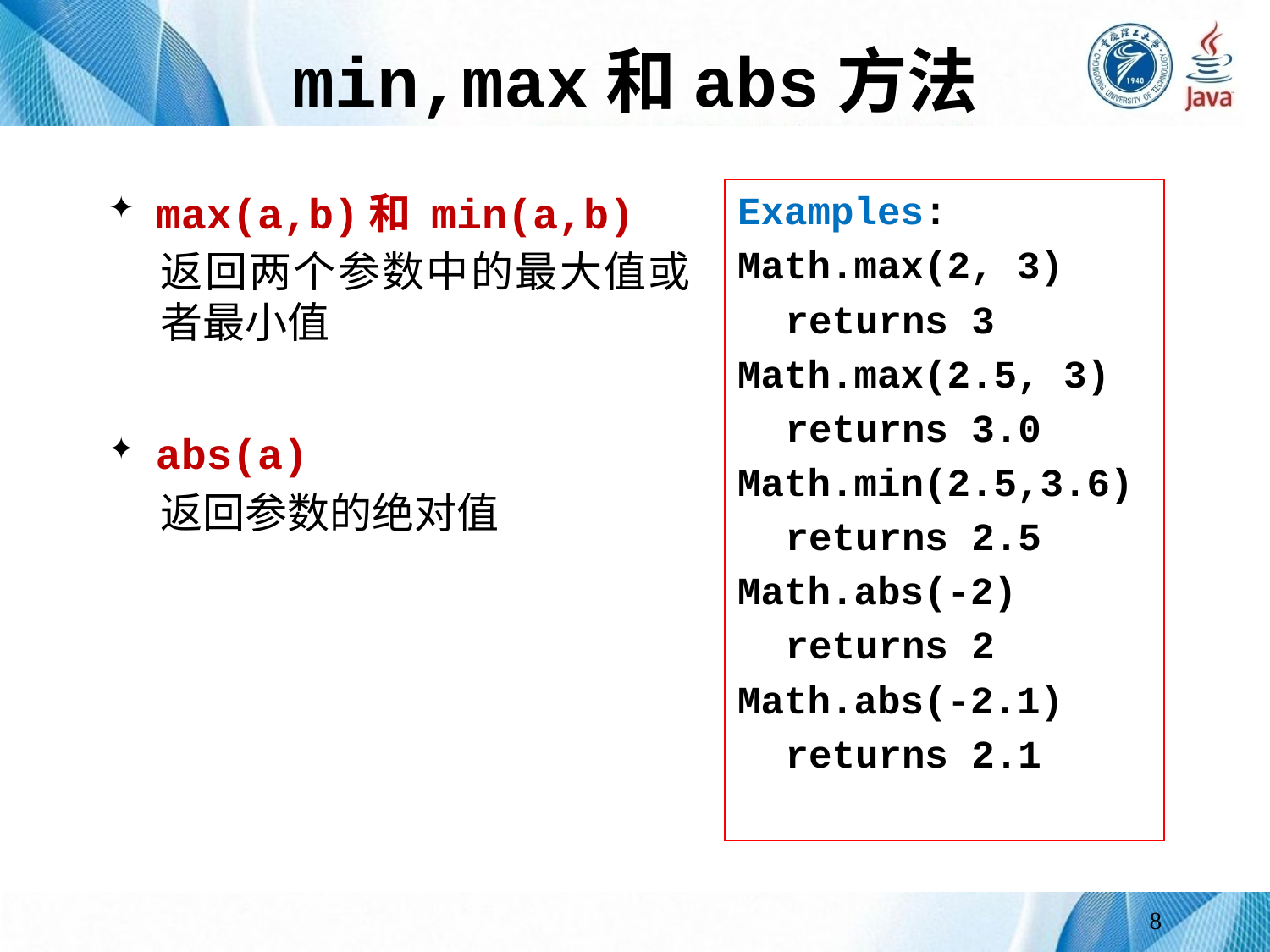

# min,max和abs方法
max(a,b)和 min(a,b)
返回两个参数中的最大值或者最小值

abs(a)
返回参数的绝对值

Examples:
Math.max(2, 3)
	returns 3
Math.max(2.5, 3)
	returns 3.0
Math.min(2.5,3.6)
	returns 2.5
Math.abs(-2)
	returns 2
Math.abs(-2.1)
	returns 2.1
8